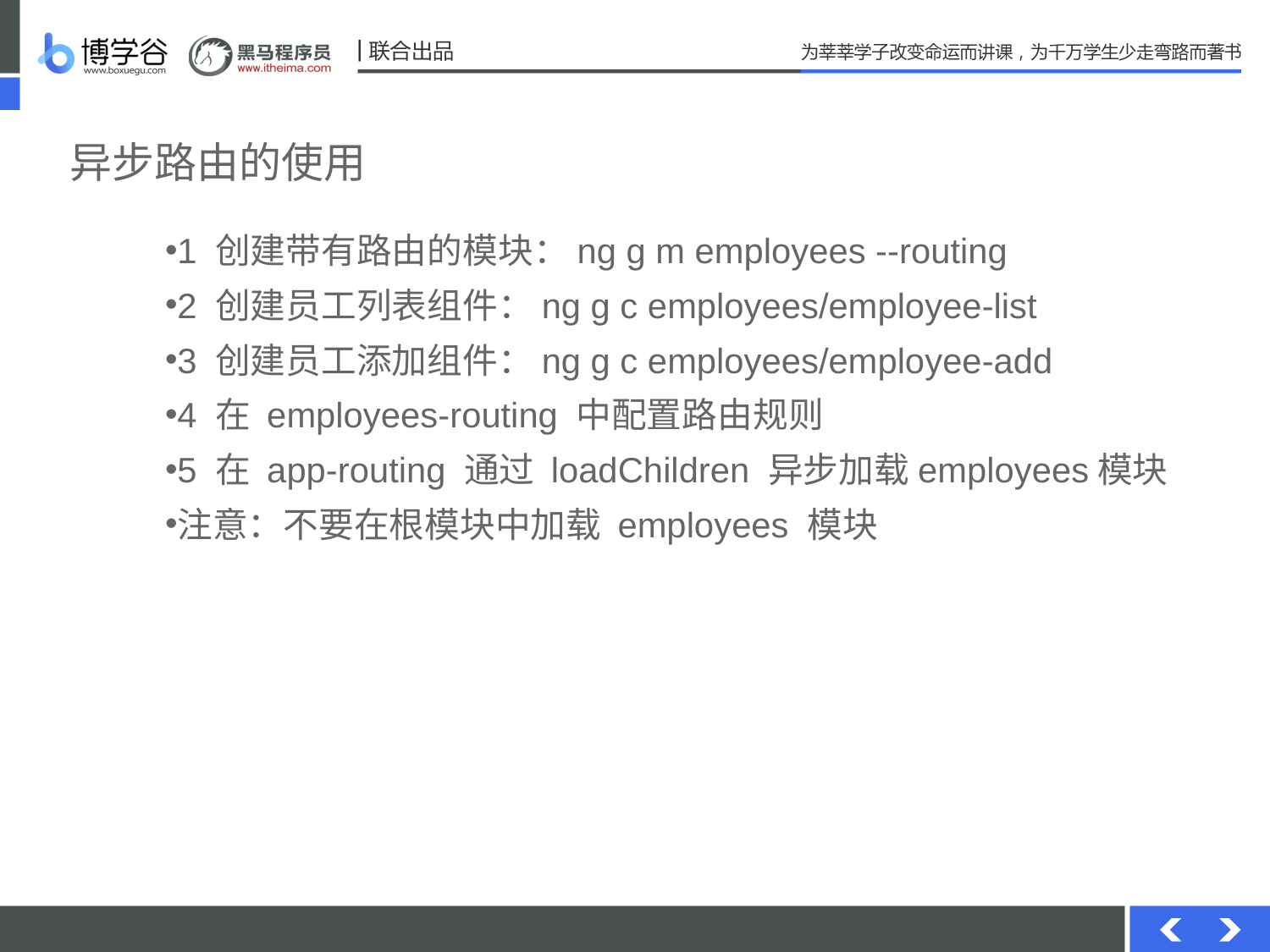

# 异步路由的使用
1 创建带有路由的模块：ng g m employees --routing
2 创建员工列表组件：ng g c employees/employee-list
3 创建员工添加组件：ng g c employees/employee-add
4 在 employees-routing 中配置路由规则
5 在 app-routing 通过 loadChildren 异步加载employees模块
注意：不要在根模块中加载 employees 模块